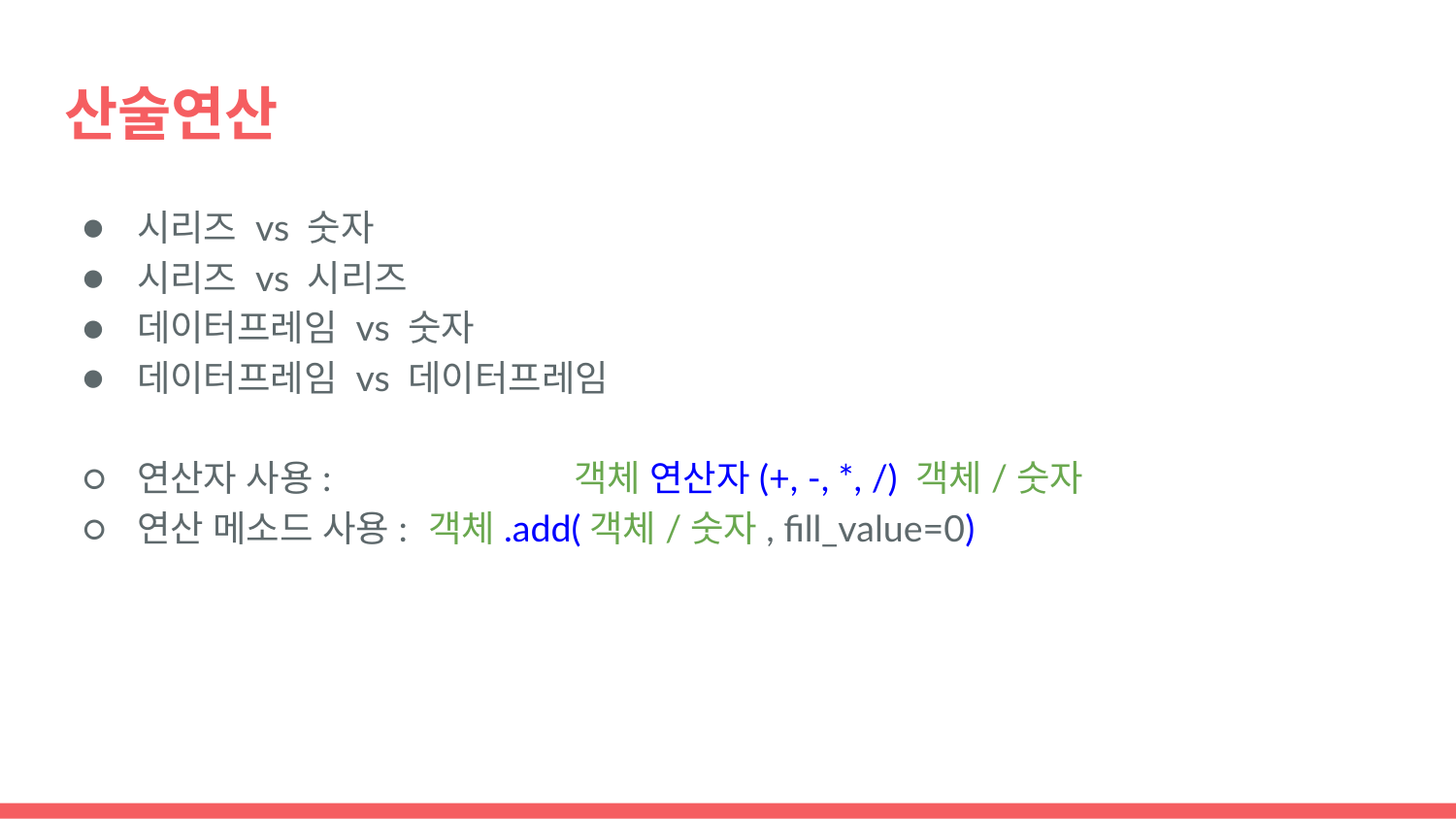

# 산술연산
시리즈 vs 숫자
시리즈 vs 시리즈
데이터프레임 vs 숫자
데이터프레임 vs 데이터프레임

연산자 사용: 		객체 연산자(+, -, *, /) 객체/숫자
연산 메소드 사용:	객체.add(객체/숫자, fill_value=0)